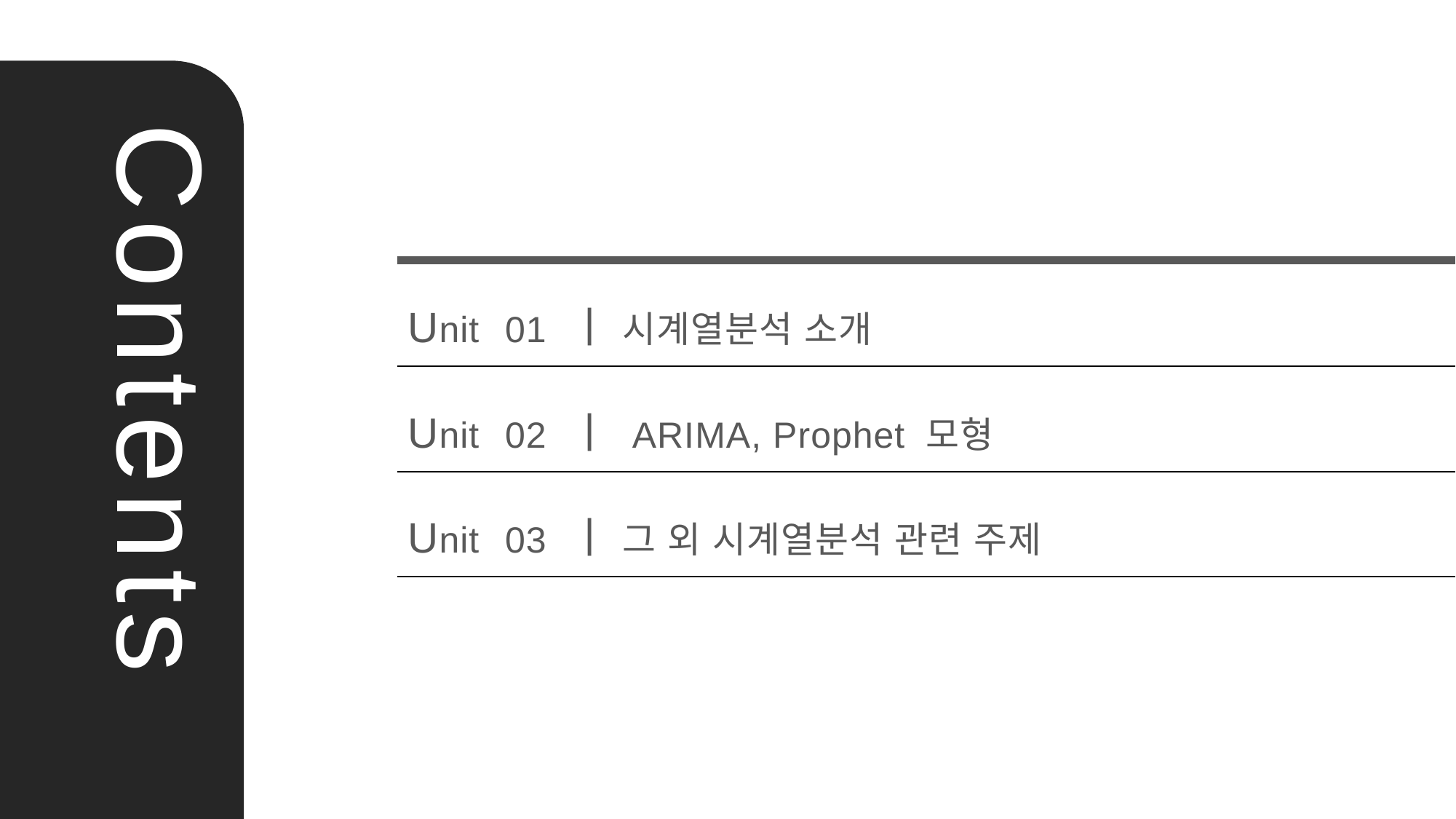

Unit  01 ㅣ 시계열분석 소개
Unit  02 ㅣ ARIMA, Prophet 모형
Unit  03 ㅣ 그 외 시계열분석 관련 주제

Contents